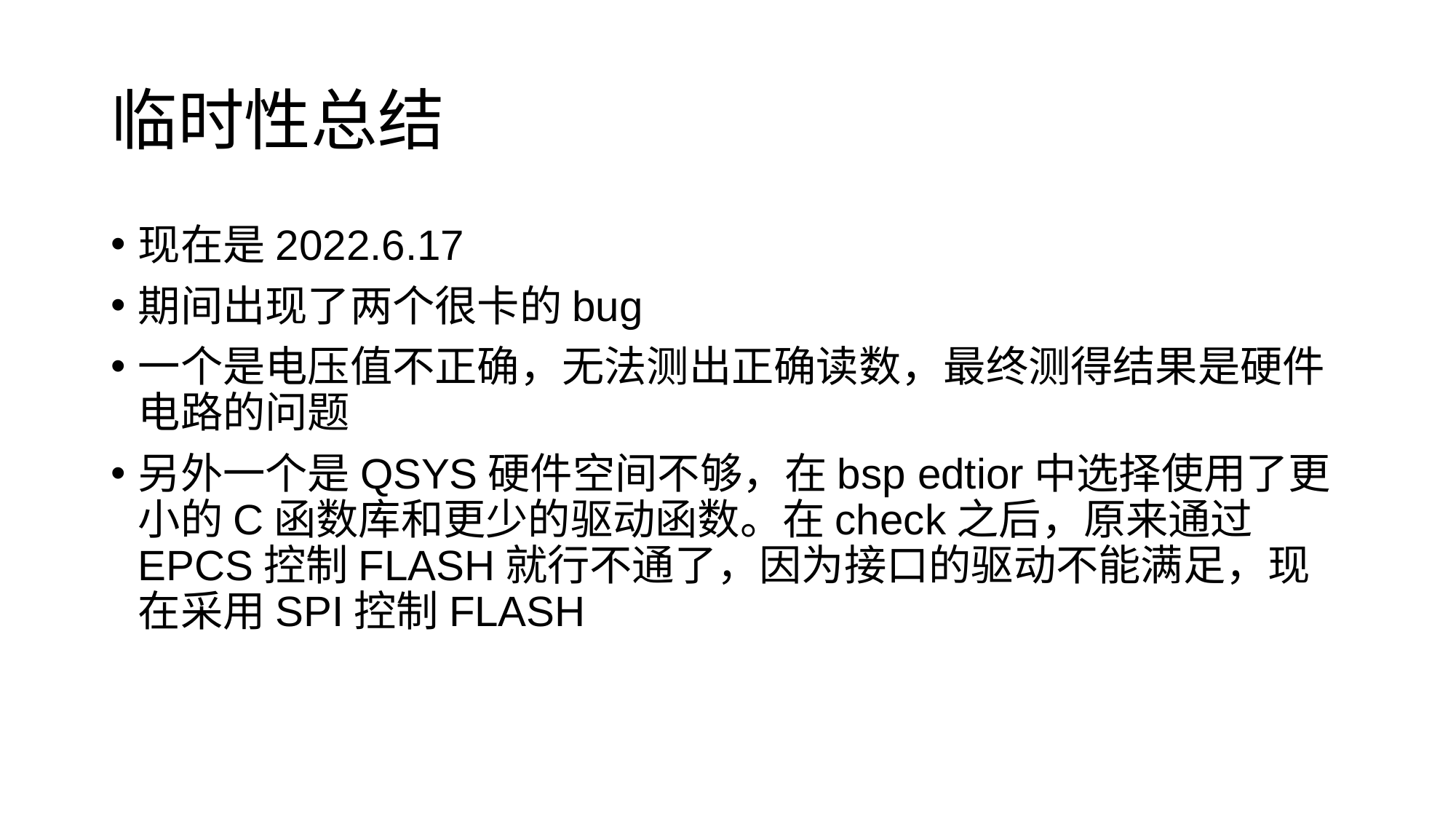

# 临时性总结
现在是2022.6.17
期间出现了两个很卡的bug
一个是电压值不正确，无法测出正确读数，最终测得结果是硬件电路的问题
另外一个是QSYS硬件空间不够，在bsp edtior中选择使用了更小的C函数库和更少的驱动函数。在check之后，原来通过EPCS控制FLASH就行不通了，因为接口的驱动不能满足，现在采用SPI控制FLASH